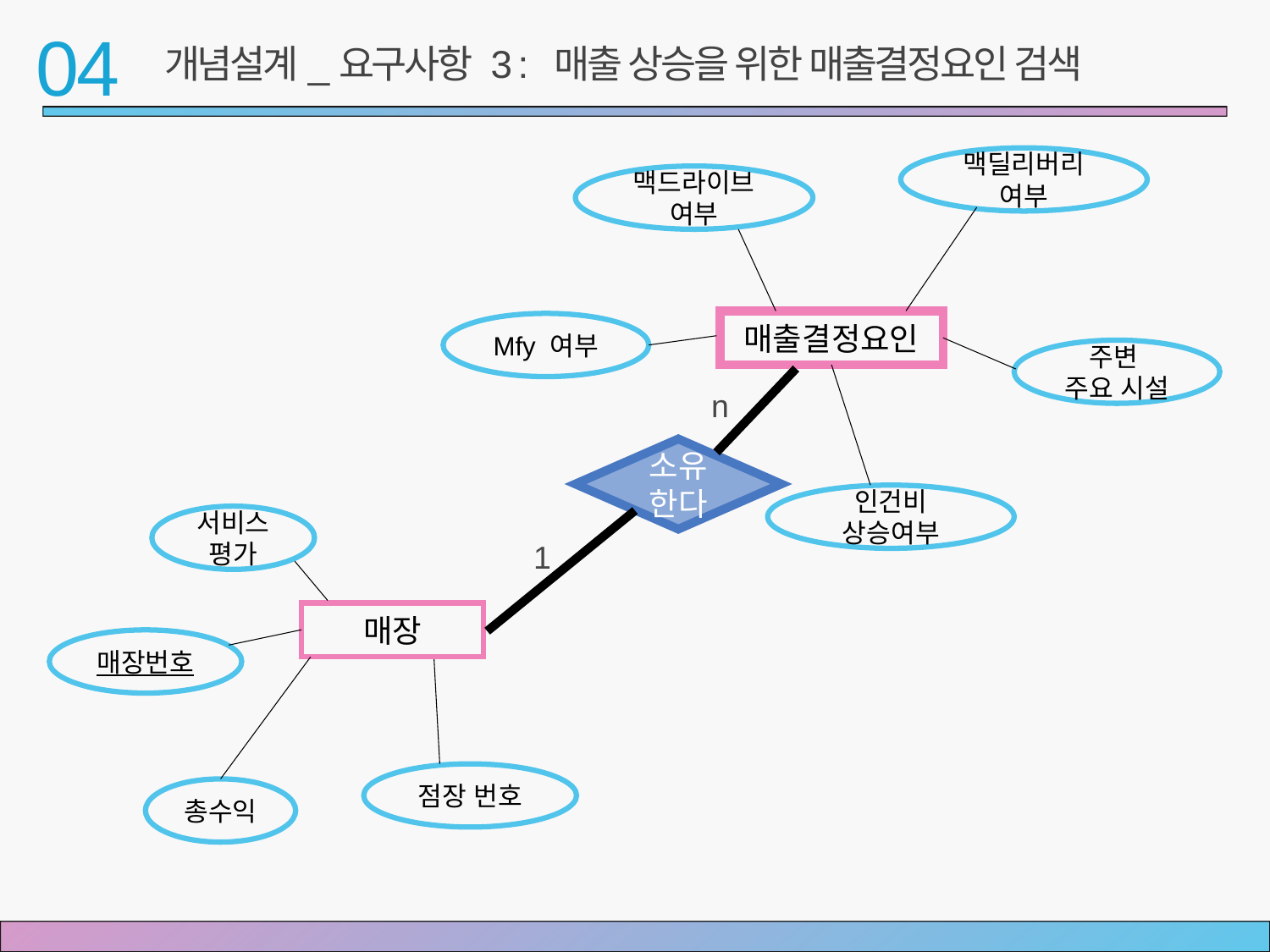

04
개념설계_요구사항 3 :  매출 상승을 위한 매출결정요인 검색

맥딜리버리 여부
맥드라이브 여부
매출결정요인
Mfy 여부
주변
주요 시설
n
소유한다
인건비 상승여부
1
서비스 평가
매장
매장번호
점장 번호
총수익